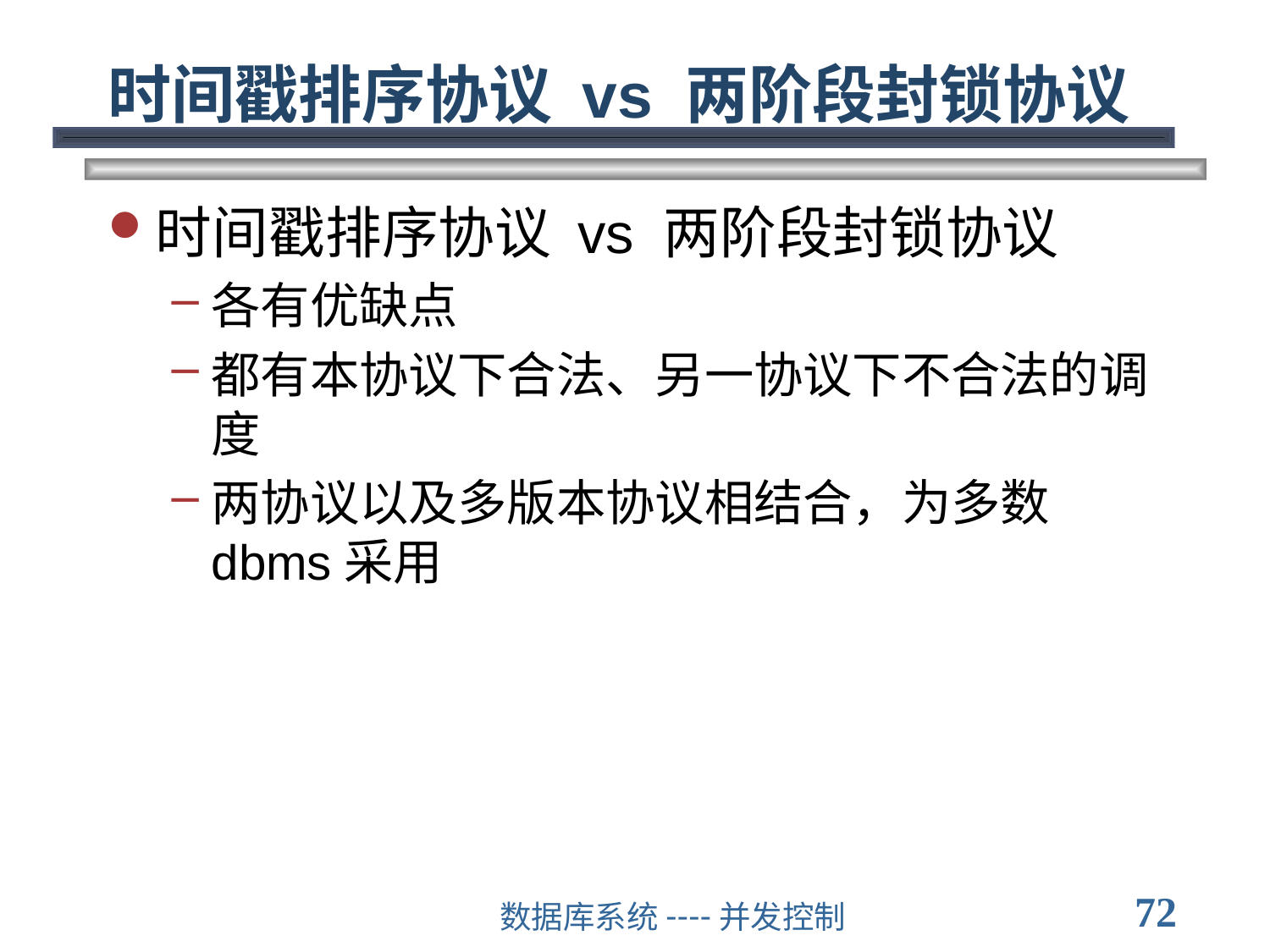

# 时间戳排序协议 vs 两阶段封锁协议
时间戳排序协议 vs 两阶段封锁协议
各有优缺点
都有本协议下合法、另一协议下不合法的调度
两协议以及多版本协议相结合，为多数dbms采用

72
数据库系统----并发控制